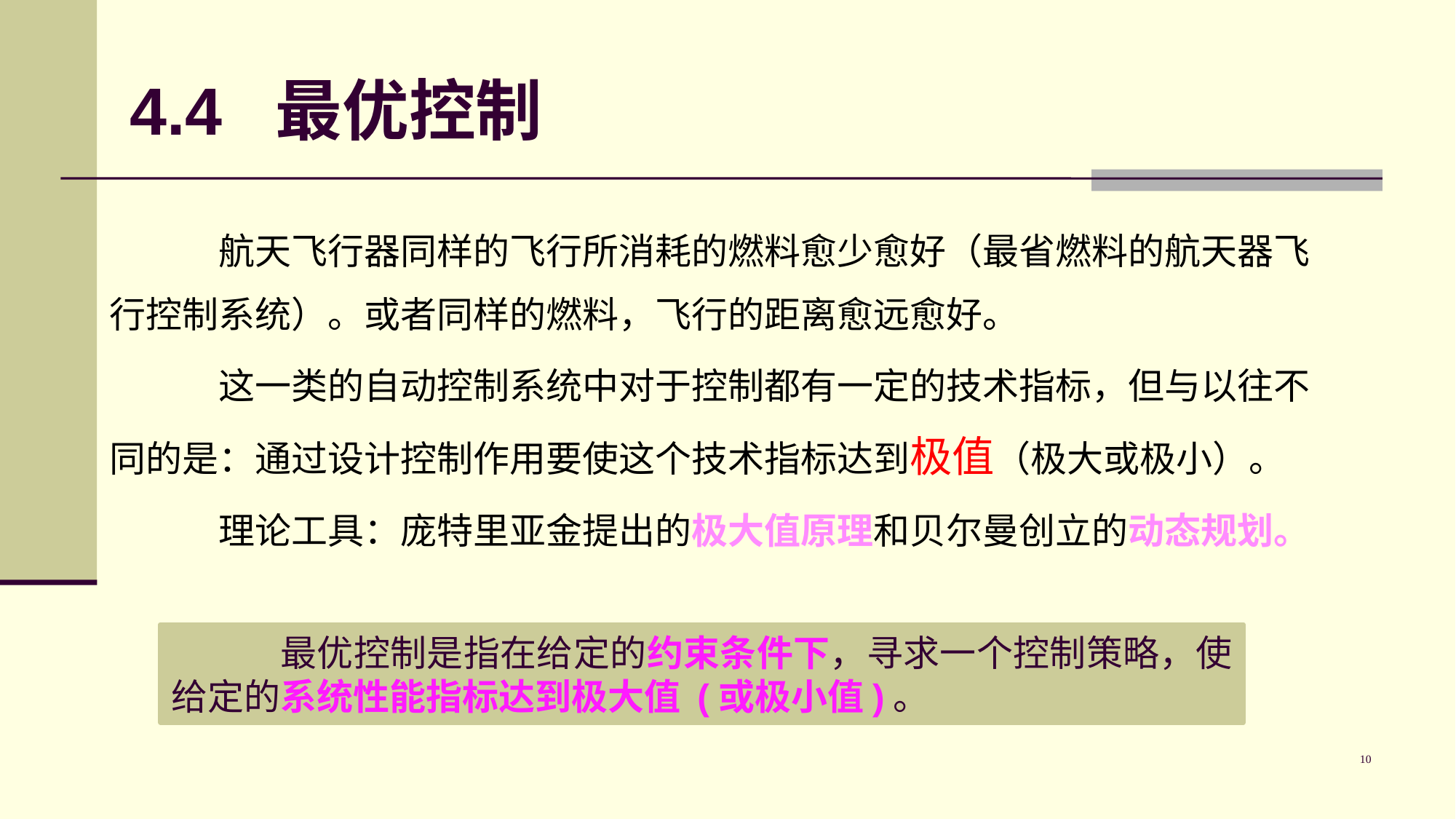

# 4.4  最优控制
	航天飞行器同样的飞行所消耗的燃料愈少愈好（最省燃料的航天器飞行控制系统）。或者同样的燃料，飞行的距离愈远愈好。
	这一类的自动控制系统中对于控制都有一定的技术指标，但与以往不同的是：通过设计控制作用要使这个技术指标达到极值（极大或极小）。
	理论工具：庞特里亚金提出的极大值原理和贝尔曼创立的动态规划。
	最优控制是指在给定的约束条件下，寻求一个控制策略，使给定的系统性能指标达到极大值 (或极小值)。
10